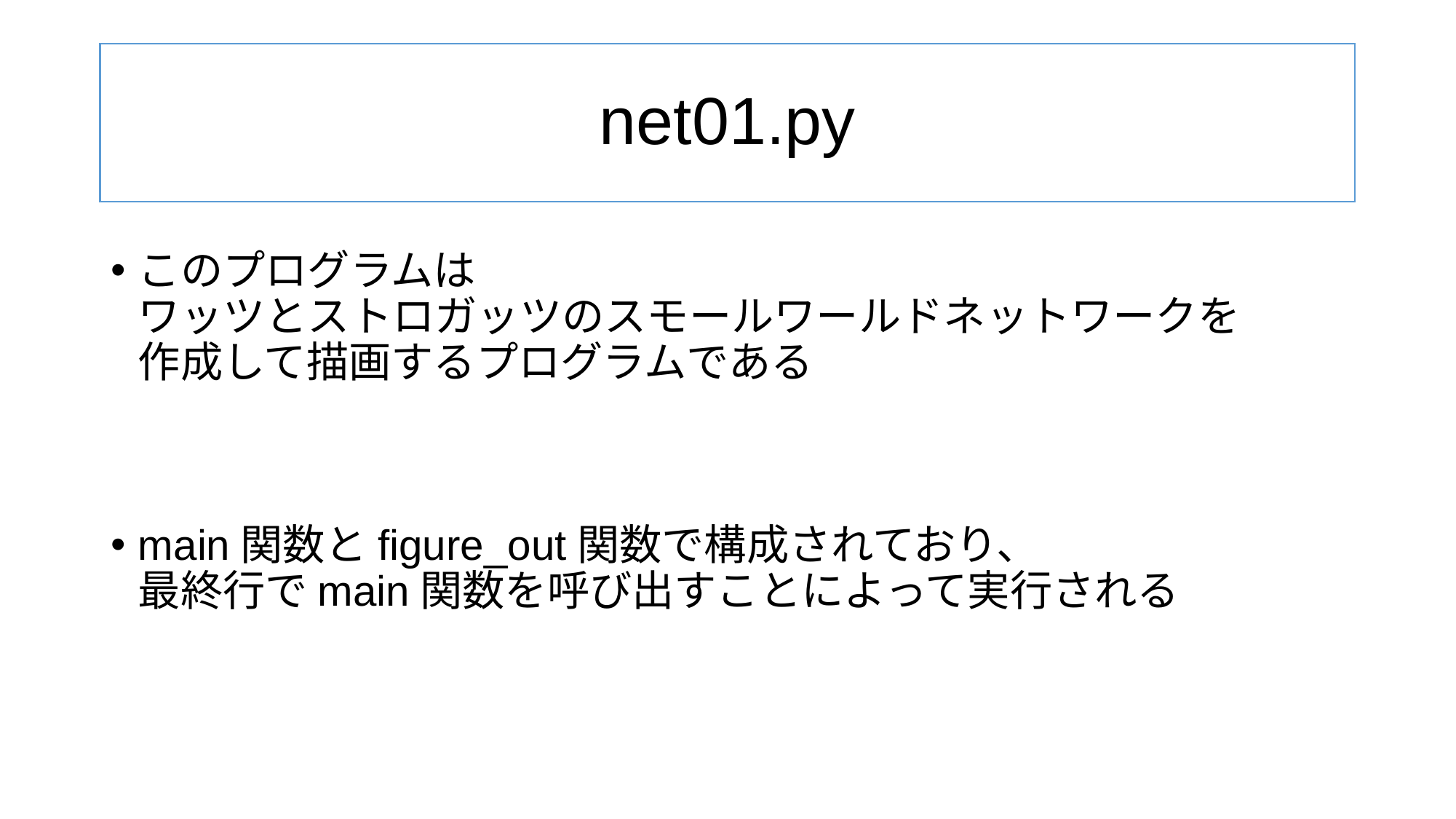

# net01.py
このプログラムは
ワッツとストロガッツのスモールワールドネットワークを
作成して描画するプログラムである

main関数とfigure_out関数で構成されており、
最終行でmain関数を呼び出すことによって実行される